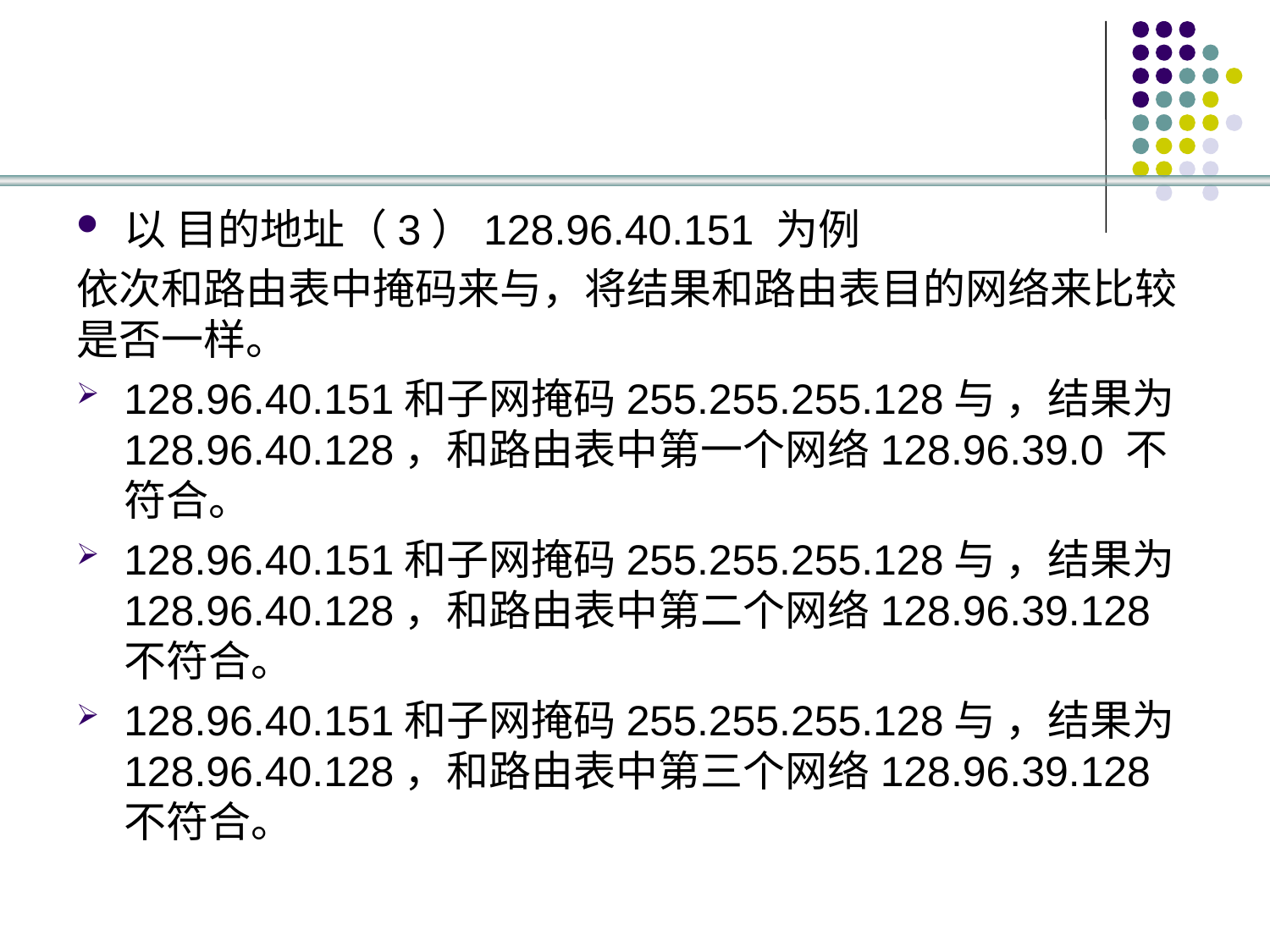

#
以 目的地址（3）128.96.40.151 为例
依次和路由表中掩码来与，将结果和路由表目的网络来比较是否一样。
128.96.40.151和子网掩码255.255.255.128与 ，结果为 128.96.40.128，和路由表中第一个网络128.96.39.0 不符合。
128.96.40.151和子网掩码255.255.255.128与 ，结果为 128.96.40.128，和路由表中第二个网络128.96.39.128 不符合。
128.96.40.151和子网掩码255.255.255.128与 ，结果为 128.96.40.128，和路由表中第三个网络128.96.39.128 不符合。